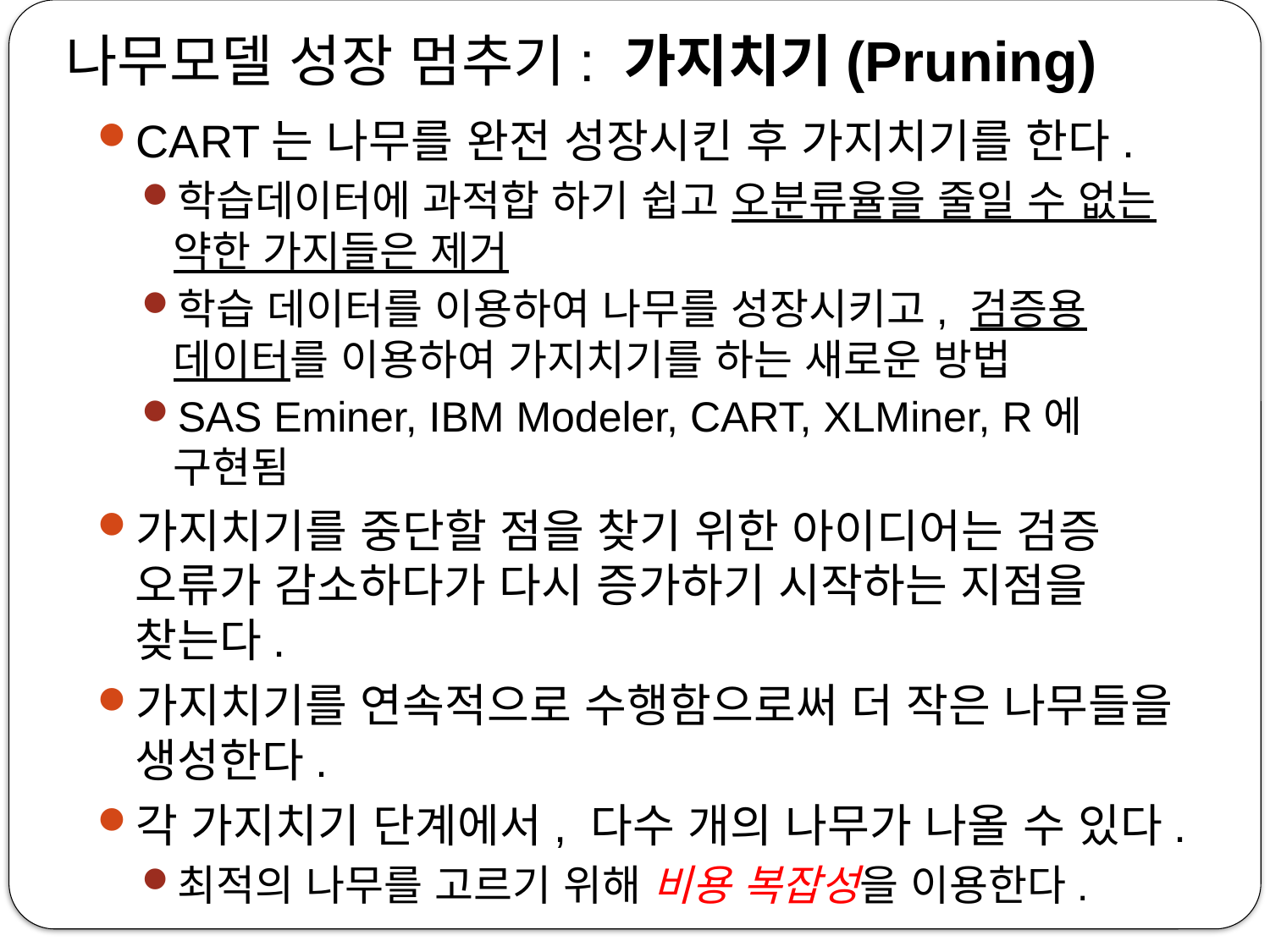

# 나무모델 성장 멈추기: 가지치기(Pruning)
CART는 나무를 완전 성장시킨 후 가지치기를 한다.
학습데이터에 과적합 하기 쉽고 오분류율을 줄일 수 없는 약한 가지들은 제거
학습 데이터를 이용하여 나무를 성장시키고, 검증용 데이터를 이용하여 가지치기를 하는 새로운 방법
SAS Eminer, IBM Modeler, CART, XLMiner, R에 구현됨
가지치기를 중단할 점을 찾기 위한 아이디어는 검증 오류가 감소하다가 다시 증가하기 시작하는 지점을 찾는다.
가지치기를 연속적으로 수행함으로써 더 작은 나무들을 생성한다.
각 가지치기 단계에서, 다수 개의 나무가 나올 수 있다.
최적의 나무를 고르기 위해 비용 복잡성을 이용한다.